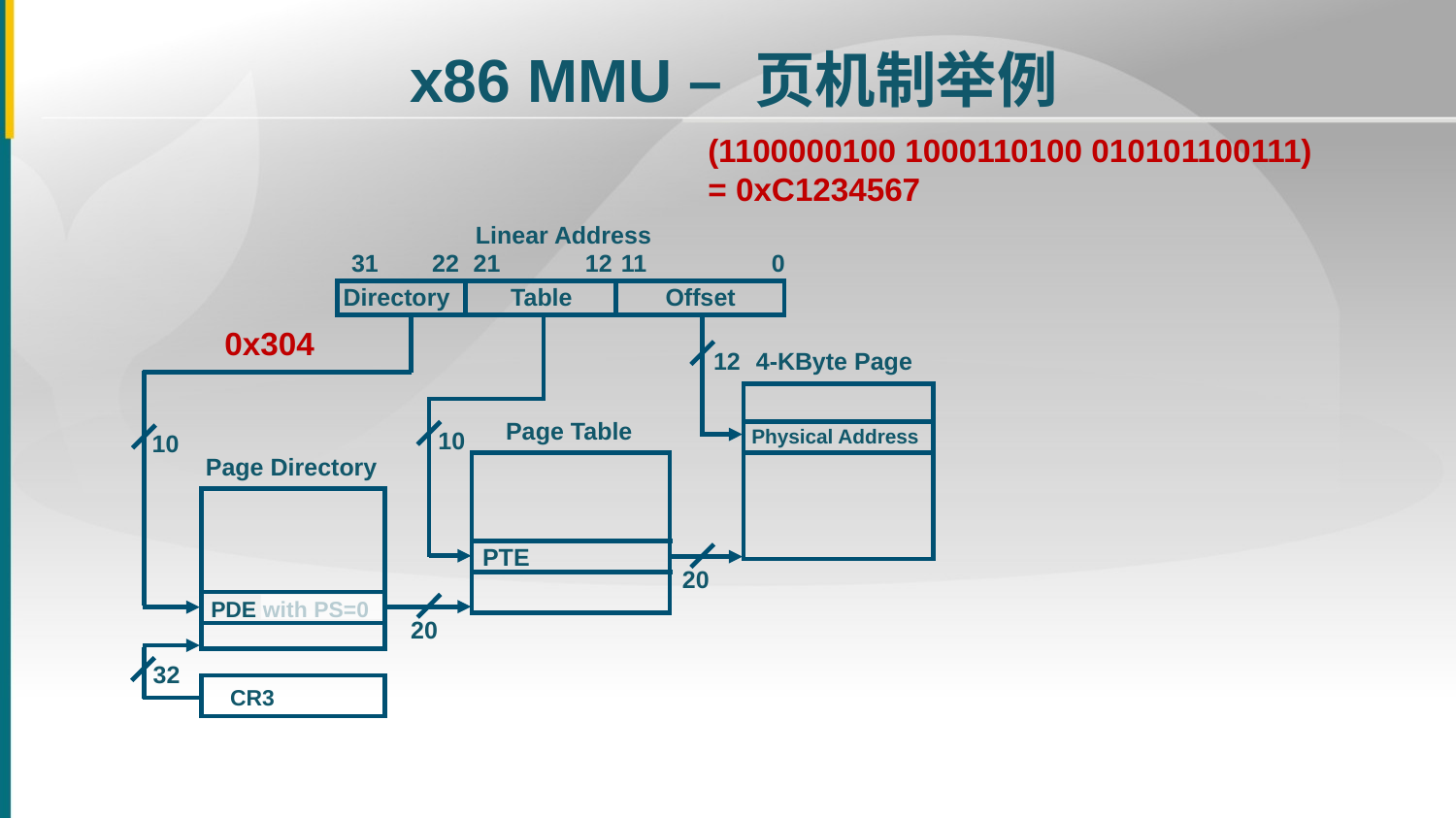

x86 MMU – 页机制举例
(1100000100 1000110100 010101100111)
= 0xC1234567
Linear Address
31
22
21
12
11
0
Directory
Table
Offset

0x304
12
4-KByte Page

Page Table
Physical Address
10
10
Page Directory

PTE
20
PDE with PS=0

20
32

CR3